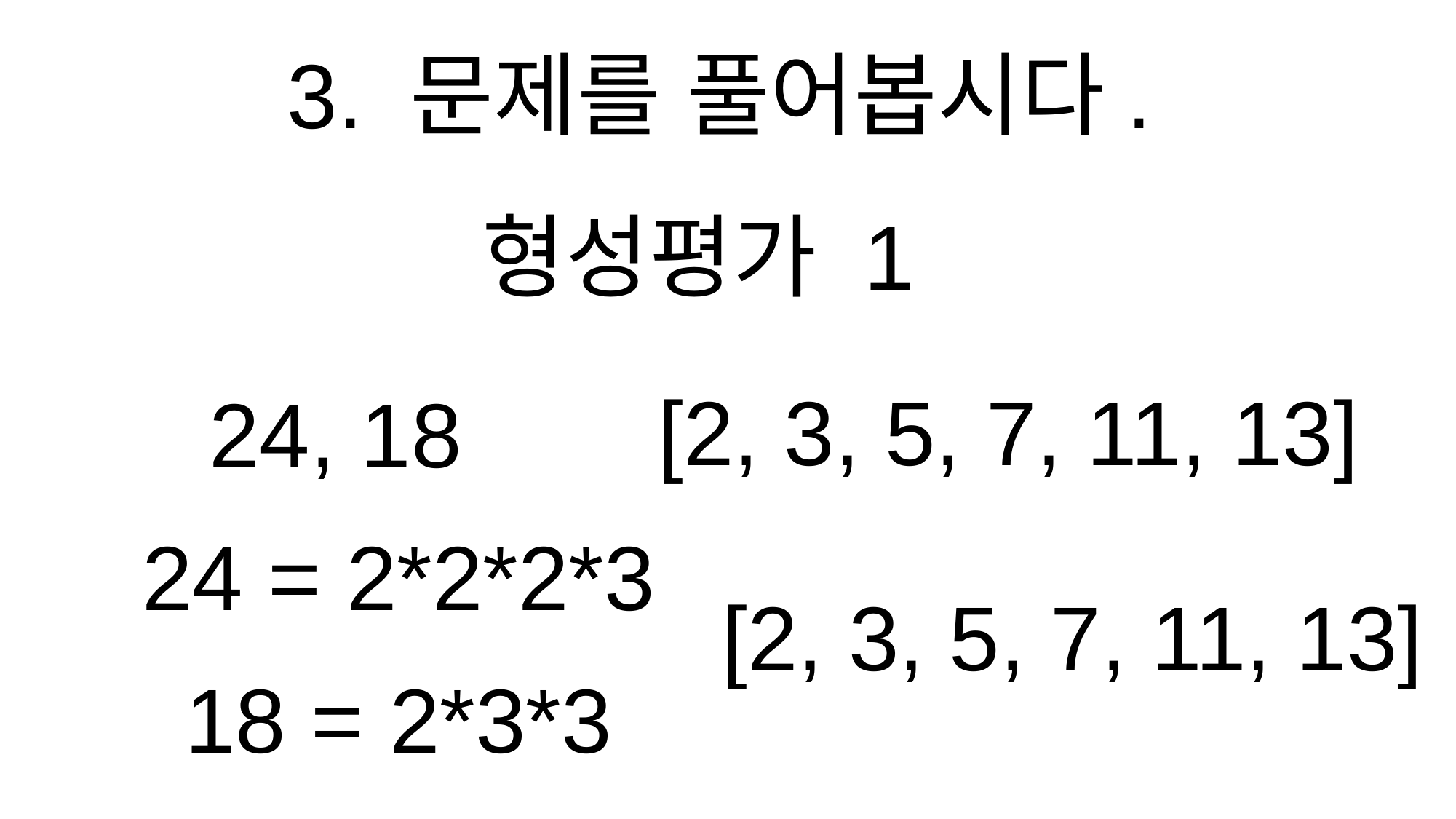

3. 문제를 풀어봅시다.
형성평가 1
[2, 3, 5, 7, 11, 13]
24, 18
24 = 2*2*2*3
[2, 3, 5, 7, 11, 13]
18 = 2*3*3